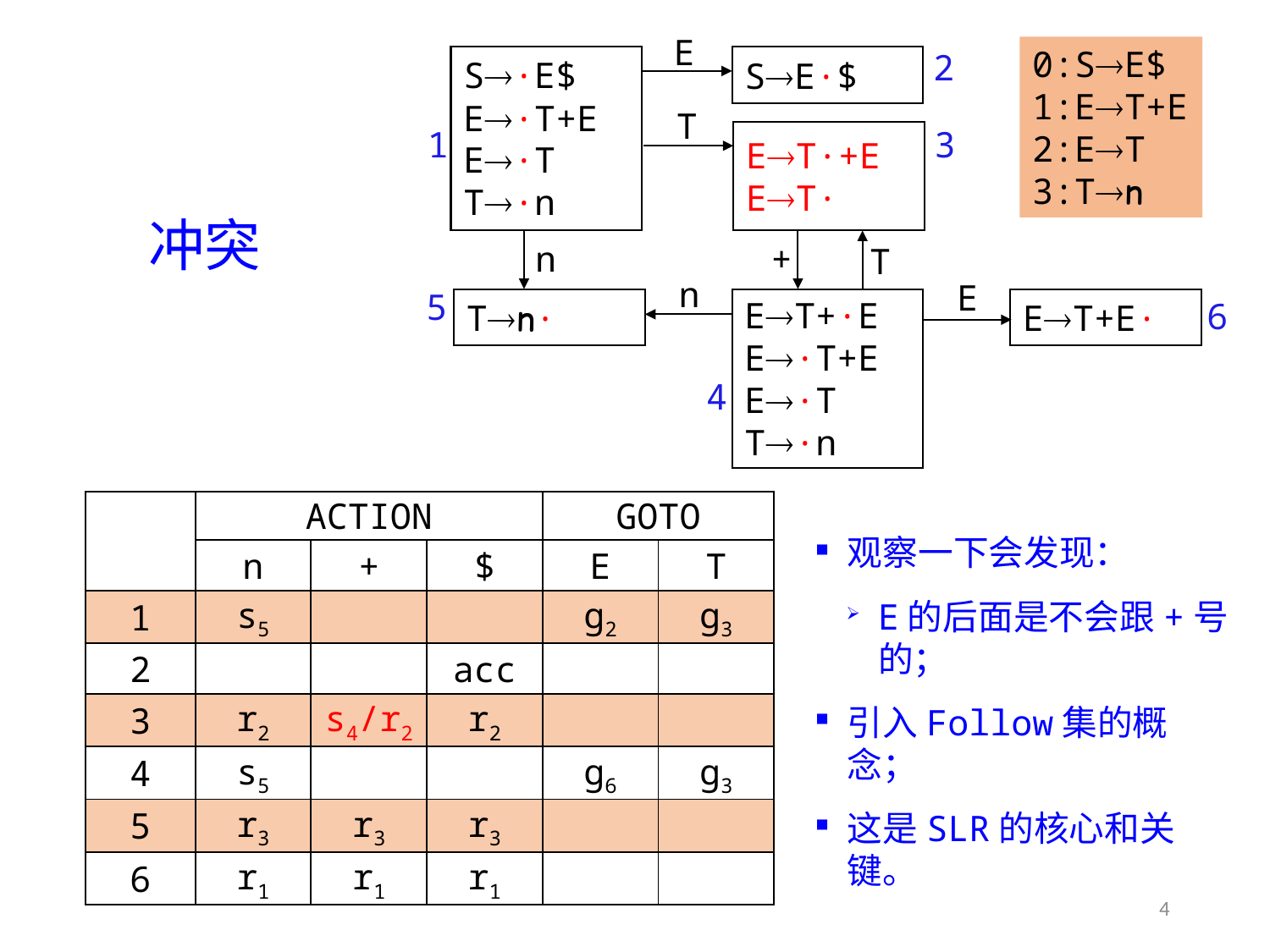

E
0:S→E$
1:E→T+E
2:E→T
3:T→n
2
S→·E$
E→·T+E
E→·T
T→·n
S→E·$
T
1
3
E→T·+E
E→T·
n
+
T
n
E
5
6
E→T+·E
E→·T+E
E→·T
T→·n
T→n·
E→T+E·
4
# 冲突
|  | ACTION |  |  | GOTO |  |
| --- | --- | --- | --- | --- | --- |
|  | n | + | $ | E | T |
| 1 | s5 |  |  | g2 | g3 |
| 2 |  |  | acc |  |  |
| 3 | r2 | s4/r2 | r2 |  |  |
| 4 | s5 |  |  | g6 | g3 |
| 5 | r3 | r3 | r3 |  |  |
| 6 | r1 | r1 | r1 |  |  |
观察一下会发现：
E的后面是不会跟+号的；
引入Follow集的概念；
这是SLR的核心和关键。
4